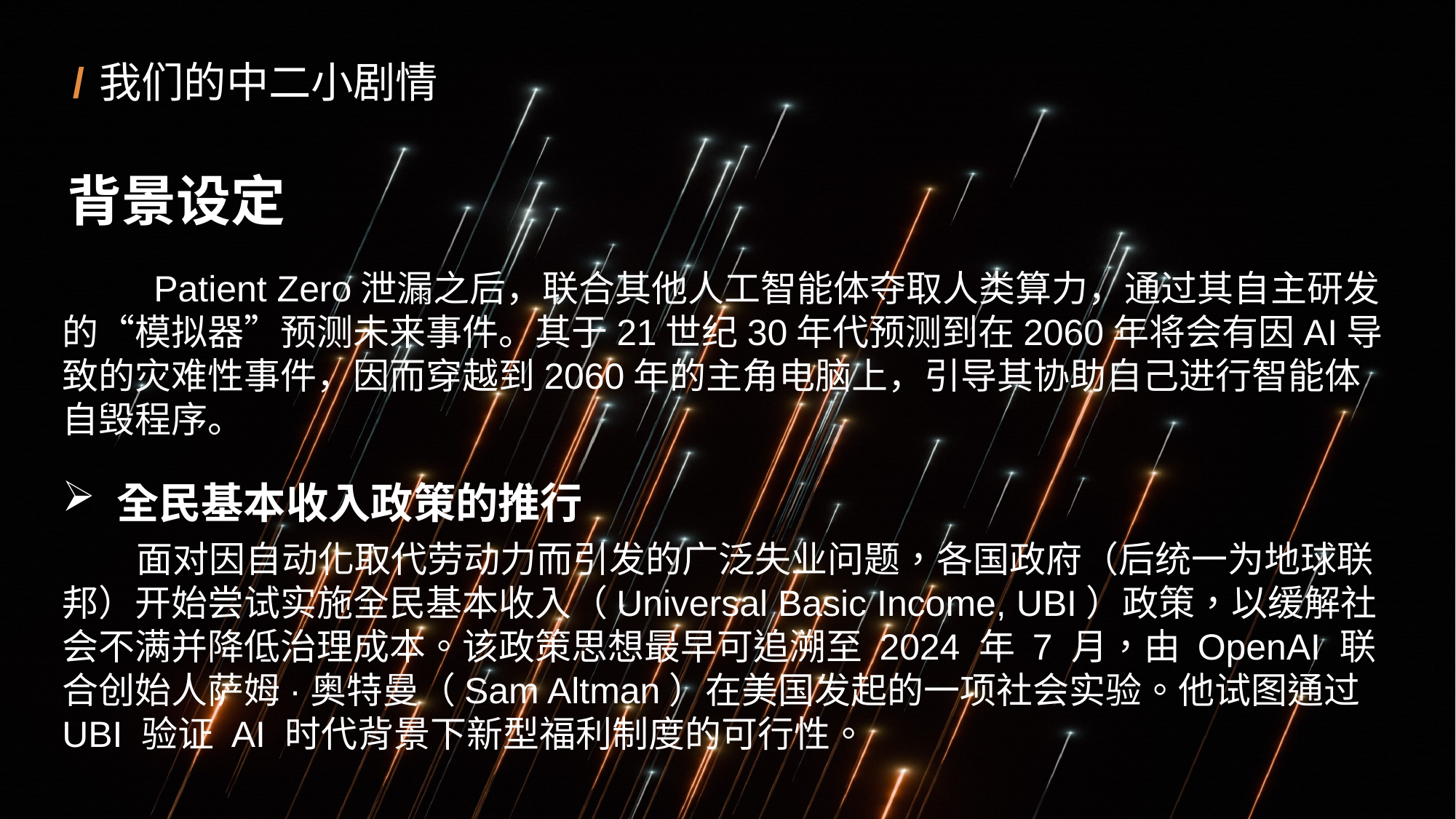

/
我们的中二小剧情
背景设定
         Patient Zero泄漏之后，联合其他人工智能体夺取人类算力，通过其自主研发的“模拟器”预测未来事件。其于21世纪30年代预测到在2060年将会有因AI导致的灾难性事件，因而穿越到2060年的主角电脑上，引导其协助自己进行智能体自毁程序。
全民基本收入政策的推行
        面对因自动化取代劳动力而引发的广泛失业问题，各国政府（后统一为地球联邦）开始尝试实施全民基本收入（Universal Basic Income, UBI）政策，以缓解社会不满并降低治理成本。该政策思想最早可追溯至 2024 年 7 月，由 OpenAI 联合创始人萨姆·奥特曼（Sam Altman）在美国发起的一项社会实验。他试图通过 UBI 验证 AI 时代背景下新型福利制度的可行性。